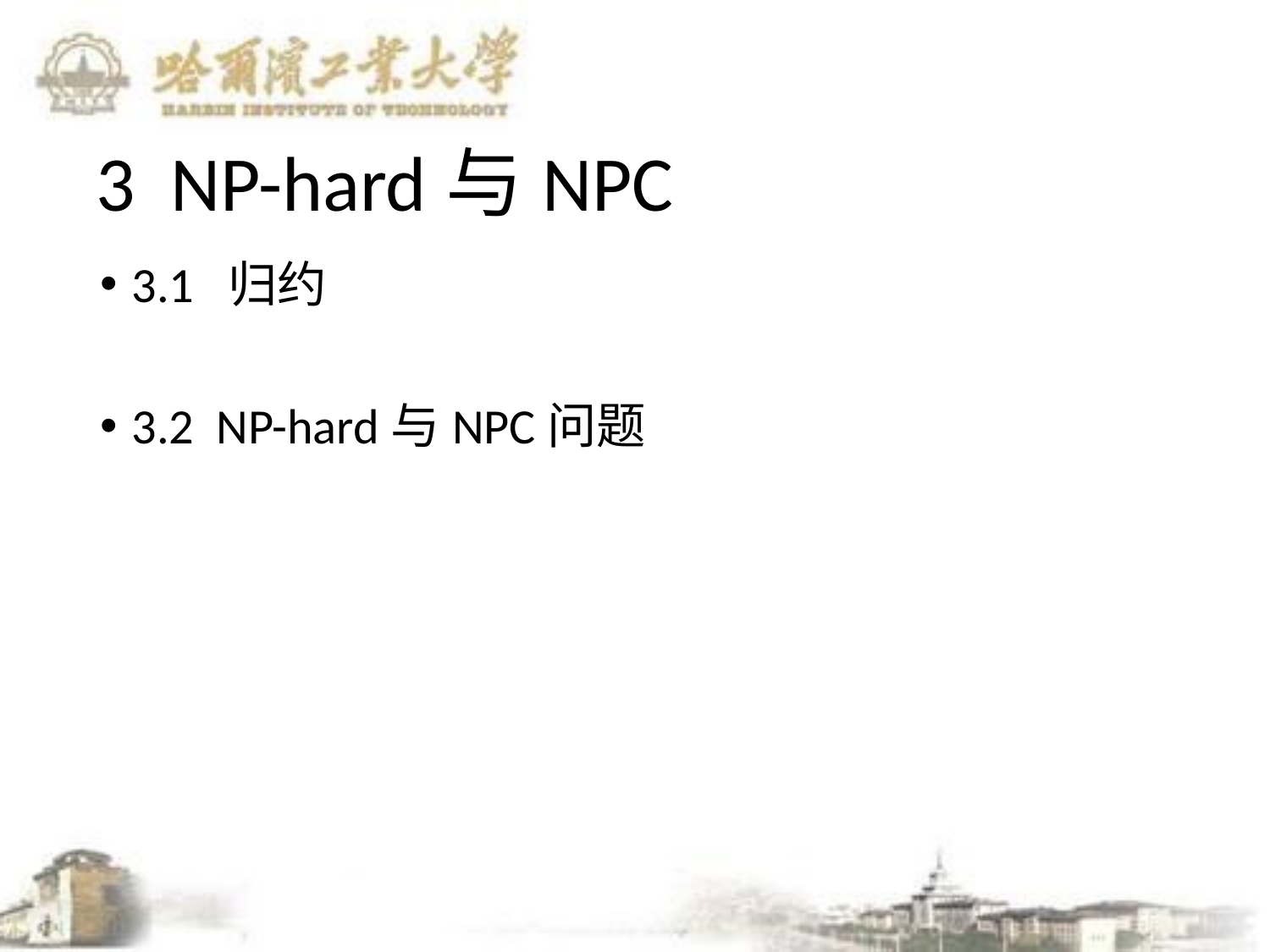

# 3  NP-hard与NPC
3.1  归约

3.2  NP-hard与NPC问题